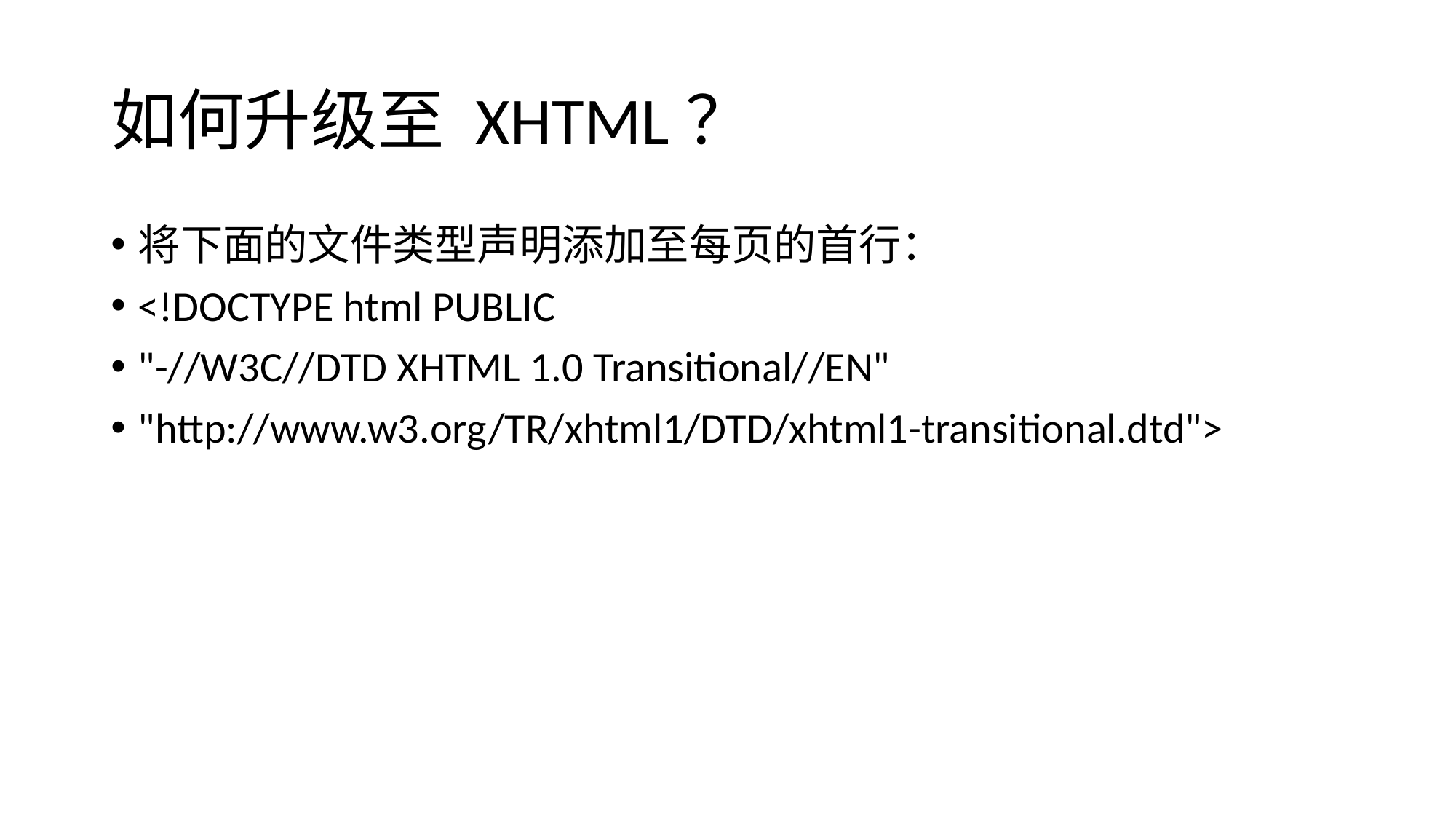

# 如何升级至 XHTML？
将下面的文件类型声明添加至每页的首行：
<!DOCTYPE html PUBLIC
"-//W3C//DTD XHTML 1.0 Transitional//EN"
"http://www.w3.org/TR/xhtml1/DTD/xhtml1-transitional.dtd">